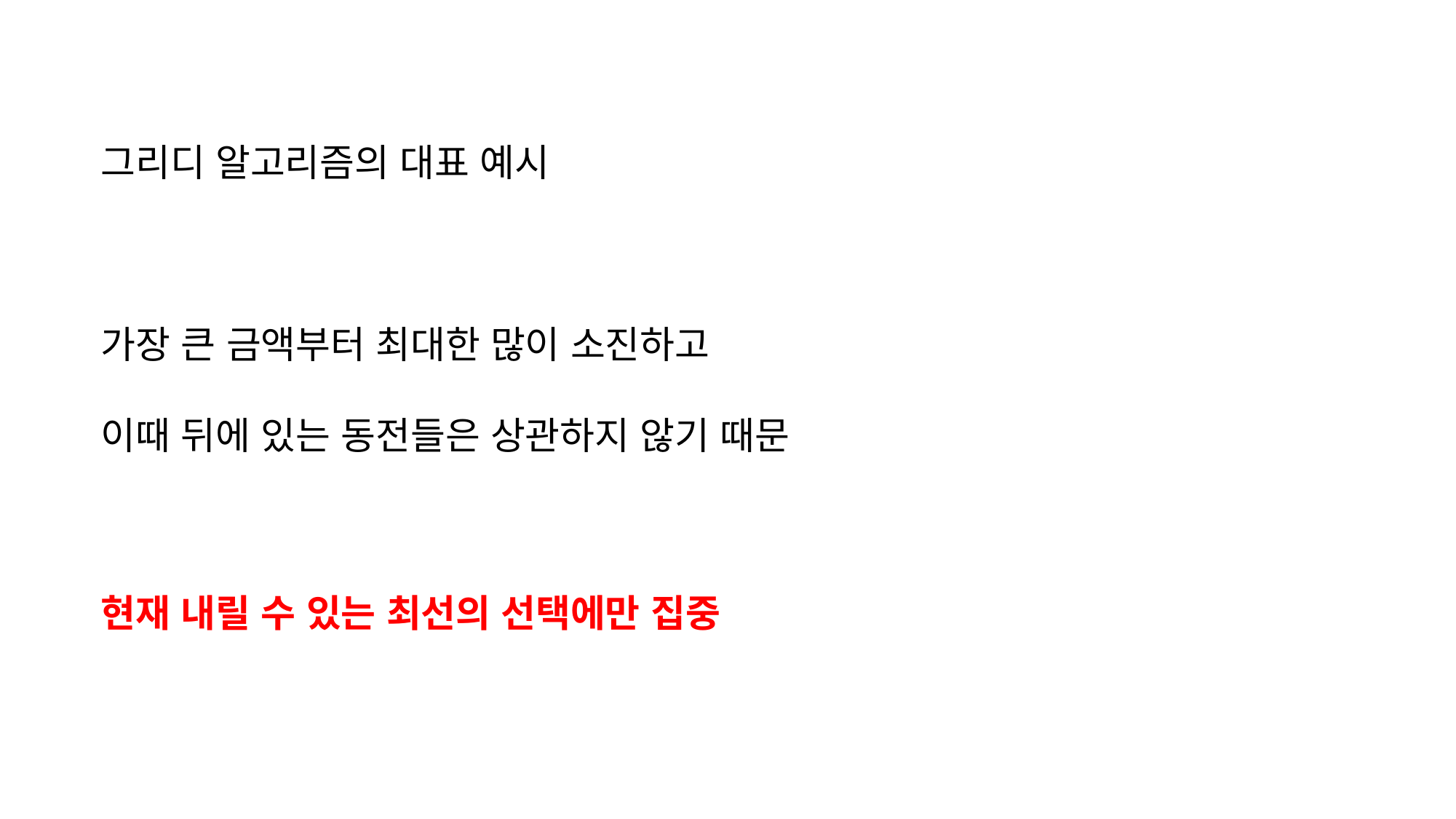

그리디 알고리즘의 대표 예시

가장 큰 금액부터 최대한 많이 소진하고

이때 뒤에 있는 동전들은 상관하지 않기 때문
현재 내릴 수 있는 최선의 선택에만 집중